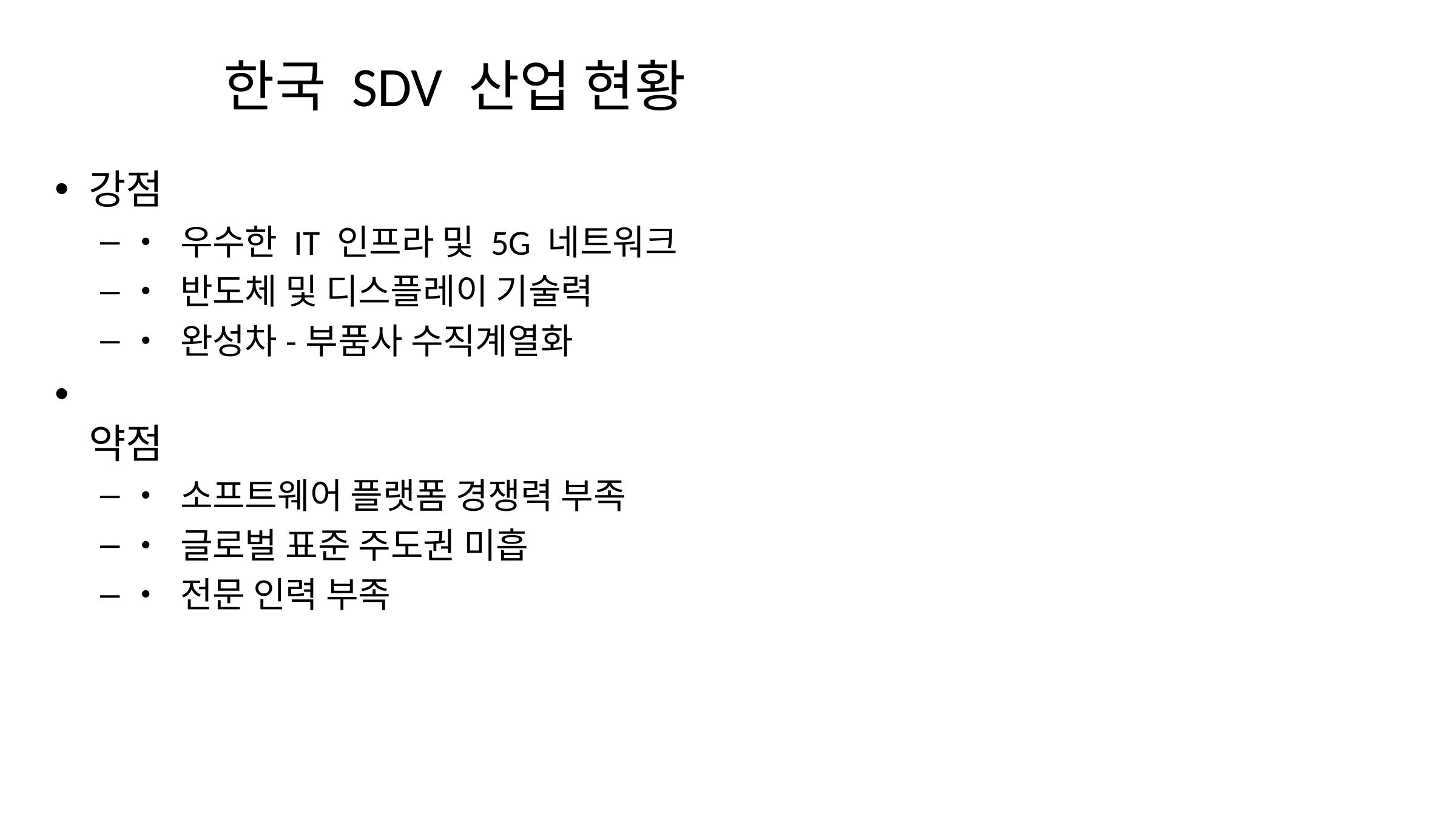

# 한국 SDV 산업 현황
강점
• 우수한 IT 인프라 및 5G 네트워크
• 반도체 및 디스플레이 기술력
• 완성차-부품사 수직계열화
약점
• 소프트웨어 플랫폼 경쟁력 부족
• 글로벌 표준 주도권 미흡
• 전문 인력 부족